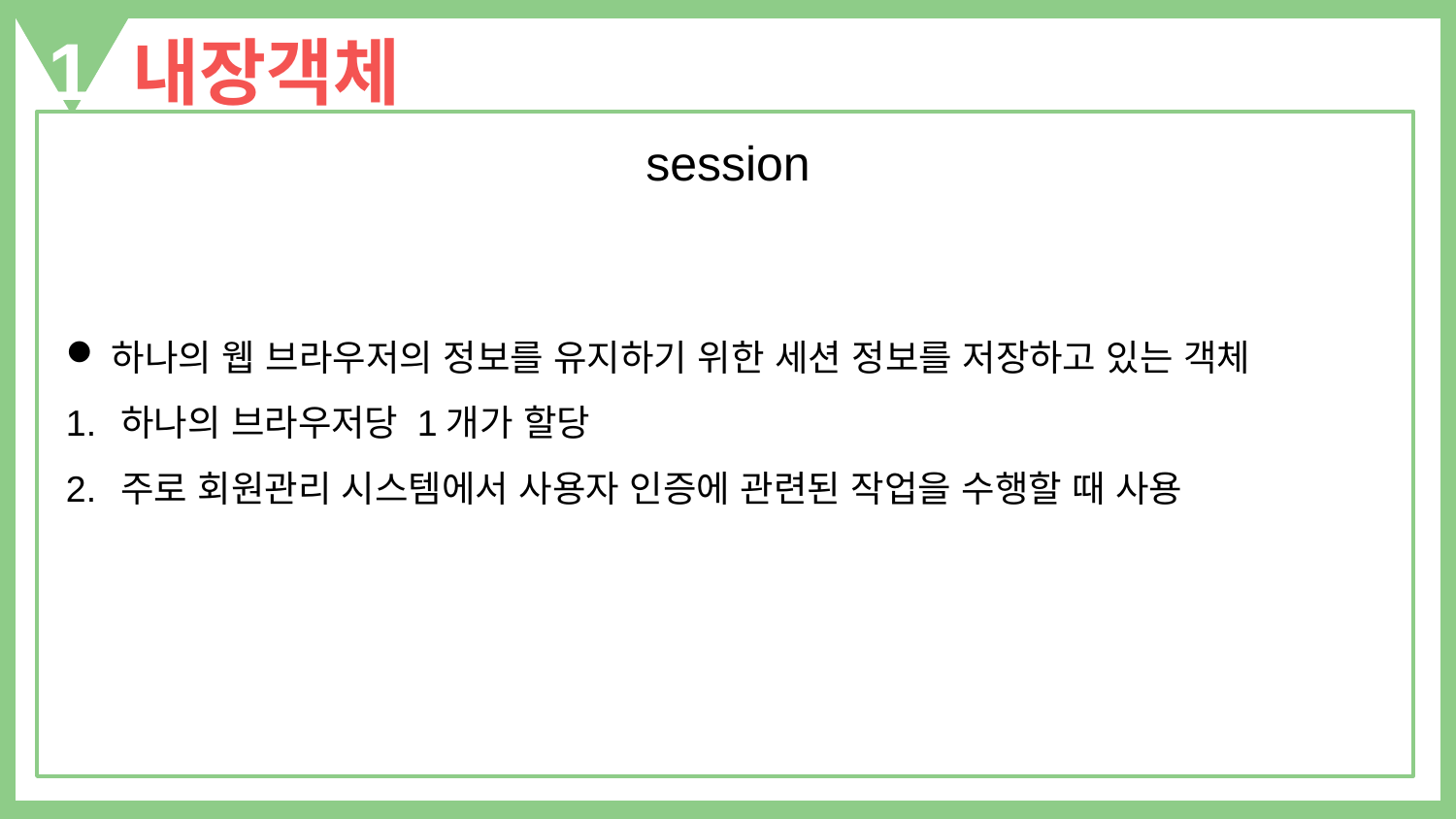

1
내장객체
session
하나의 웹 브라우저의 정보를 유지하기 위한 세션 정보를 저장하고 있는 객체
하나의 브라우저당 1개가 할당
주로 회원관리 시스템에서 사용자 인증에 관련된 작업을 수행할 때 사용